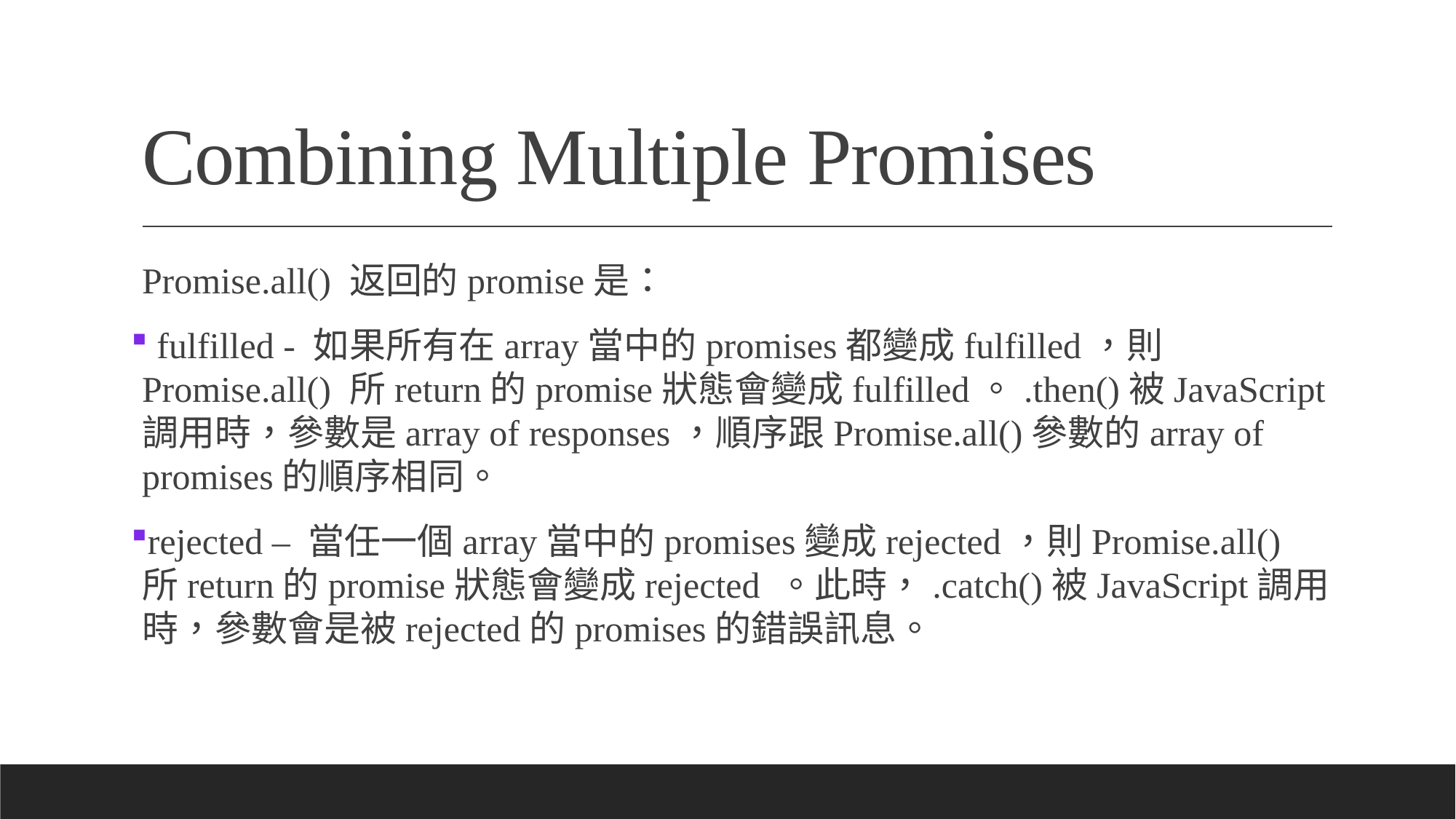

# Combining Multiple Promises
Promise.all() 返回的promise是：
 fulfilled - 如果所有在array當中的promises都變成fulfilled，則Promise.all() 所return的promise狀態會變成fulfilled。.then()被JavaScript調用時，參數是array of responses，順序跟Promise.all()參數的array of promises的順序相同。
rejected – 當任一個array當中的promises變成rejected，則Promise.all() 所return的promise狀態會變成rejected 。此時，.catch()被JavaScript調用時，參數會是被rejected的promises的錯誤訊息。